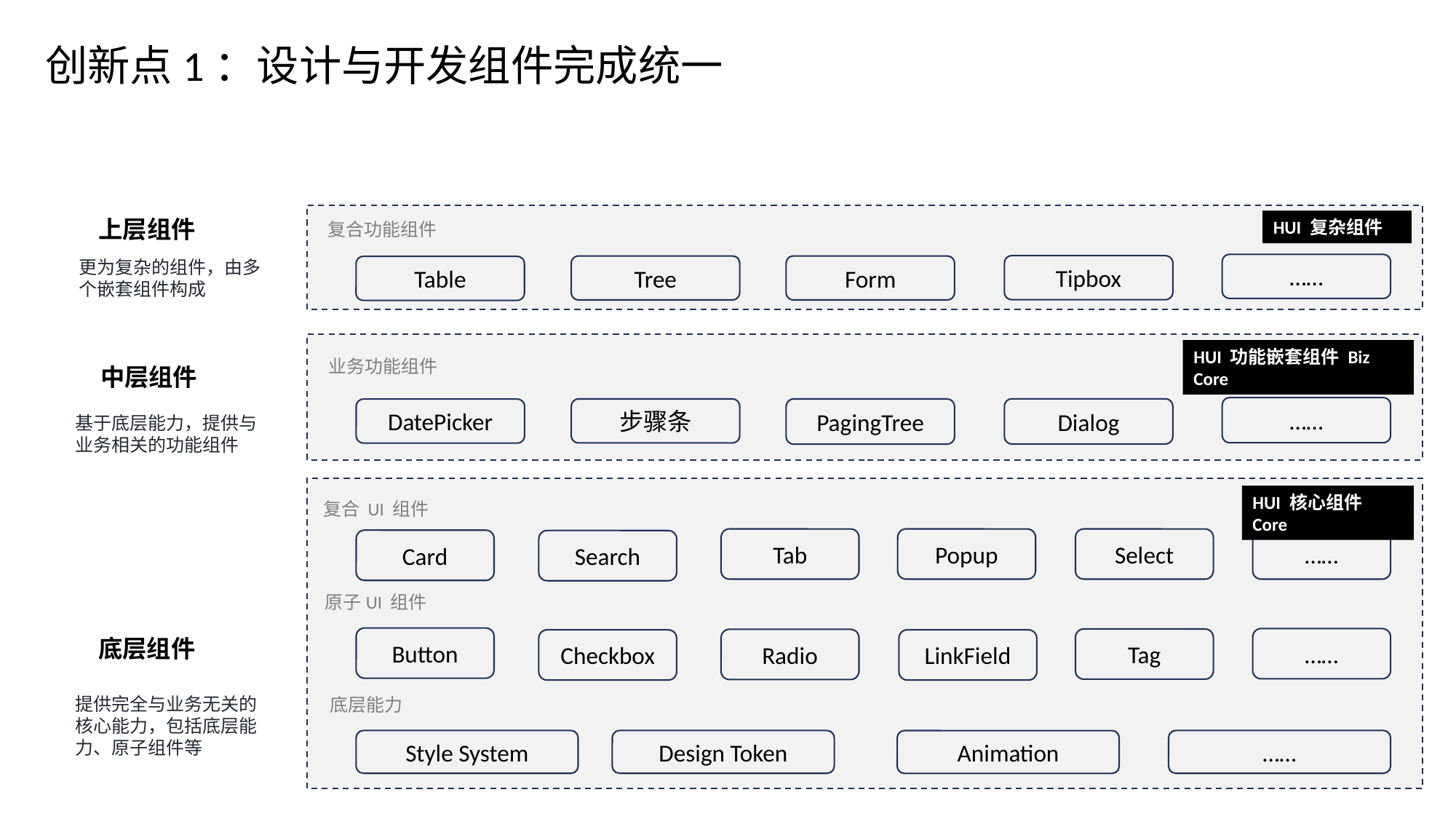

# 创新点1：设计与开发组件完成统一

上层组件
HUI 复杂组件
复合功能组件
更为复杂的组件，由多个嵌套组件构成
……
Tipbox
Tree
Form
Table

HUI 功能嵌套组件 Biz Core
业务功能组件
中层组件
……
Dialog
步骤条
PagingTree
DatePicker
基于底层能力，提供与业务相关的功能组件

HUI 核心组件 Core
复合 UI 组件
……
Popup
Select
Tab
Card
Search
原子UI 组件
底层组件
Button
……
Tag
Radio
Checkbox
LinkField
提供完全与业务无关的核心能力，包括底层能力、原子组件等
底层能力
Style System
Design Token
……
Animation